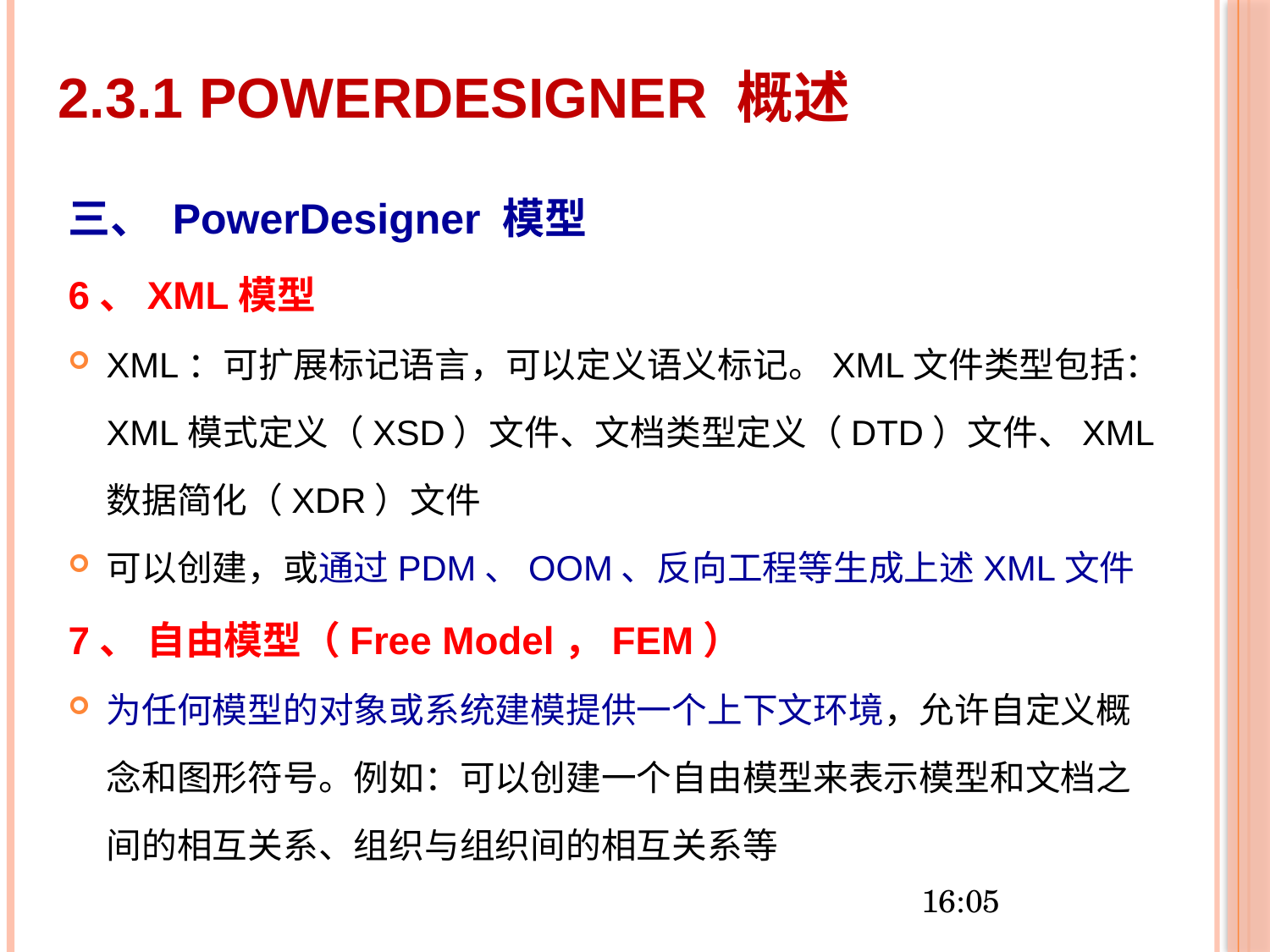

# 2.3.1 PowerDesigner 概述
三、 PowerDesigner 模型
6、XML模型
XML：可扩展标记语言，可以定义语义标记。XML文件类型包括：XML模式定义（XSD）文件、文档类型定义（DTD）文件、XML数据简化（XDR）文件
可以创建，或通过PDM、OOM、反向工程等生成上述XML文件
7、 自由模型（Free Model，FEM）
为任何模型的对象或系统建模提供一个上下文环境，允许自定义概念和图形符号。例如：可以创建一个自由模型来表示模型和文档之间的相互关系、组织与组织间的相互关系等

16:05